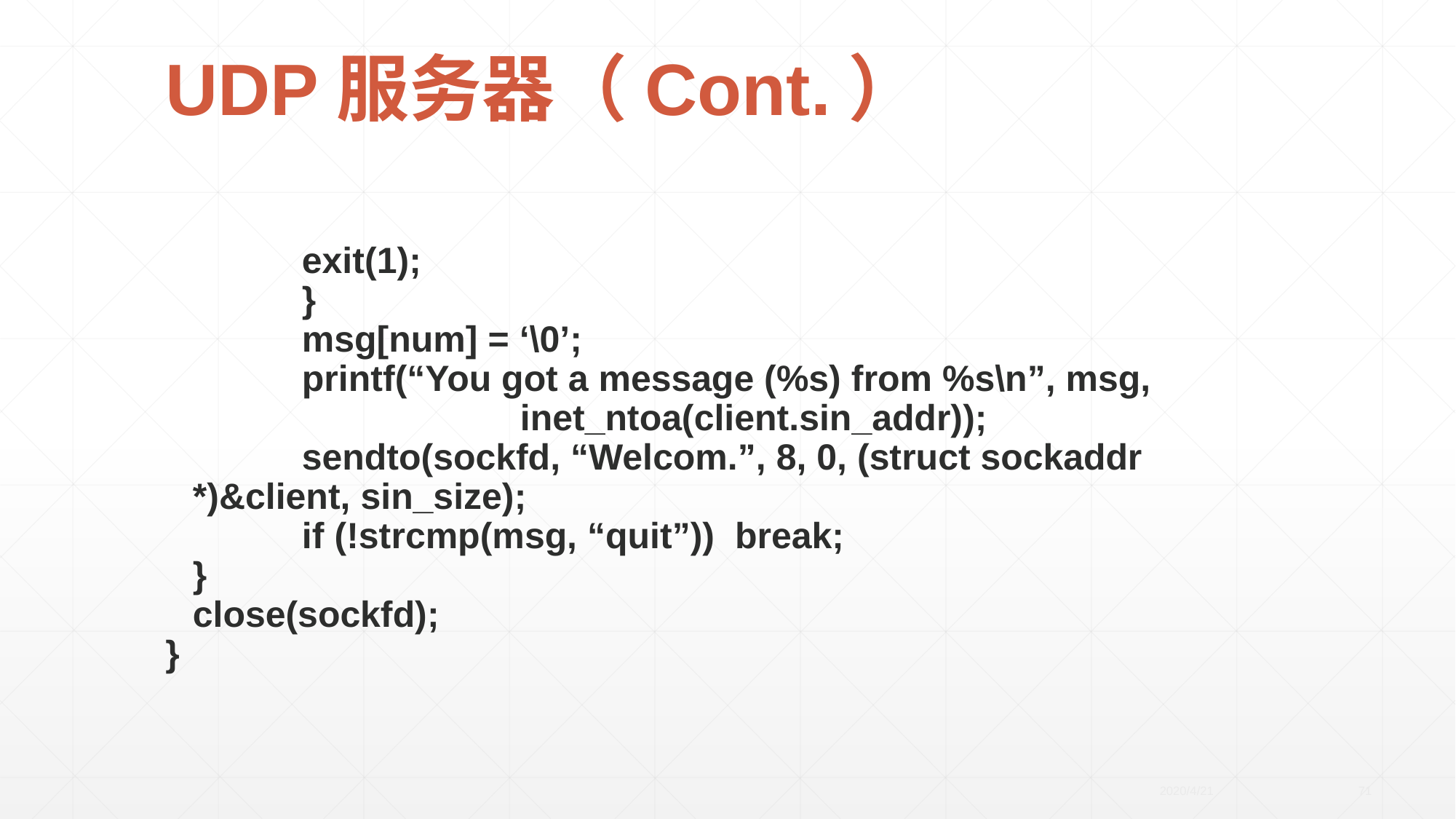

# UDP服务器（Cont.）
		exit(1);
		}
		msg[num] = ‘\0’;
		printf(“You got a message (%s) from %s\n”, msg, 					inet_ntoa(client.sin_addr));
		sendto(sockfd, “Welcom.”, 8, 0, (struct sockaddr *)&client, sin_size);
		if (!strcmp(msg, “quit”))  break;
	}
	close(sockfd);
}

2020/4/21
71